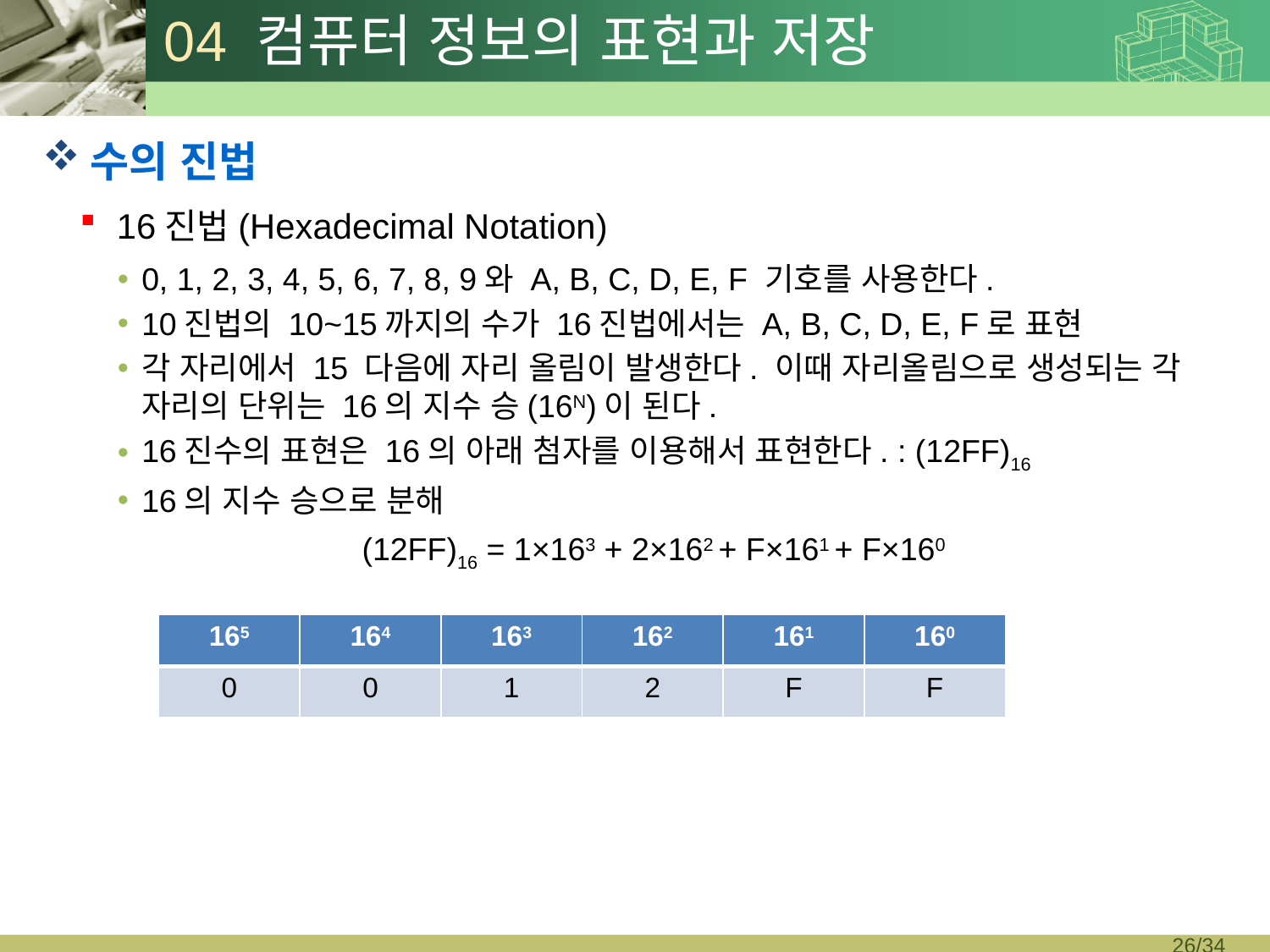

# 04 컴퓨터 정보의 표현과 저장
수의 진법
16진법(Hexadecimal Notation)
0, 1, 2, 3, 4, 5, 6, 7, 8, 9와 A, B, C, D, E, F 기호를 사용한다.
10진법의 10~15까지의 수가 16진법에서는 A, B, C, D, E, F로 표현
각 자리에서 15 다음에 자리 올림이 발생한다. 이때 자리올림으로 생성되는 각 자리의 단위는 16의 지수 승(16N)이 된다.
16진수의 표현은 16의 아래 첨자를 이용해서 표현한다. : (12FF)16
16의 지수 승으로 분해
(12FF)16 = 1×163 + 2×162 + F×161 + F×160

| 165 | 164 | 163 | 162 | 161 | 160 |
| --- | --- | --- | --- | --- | --- |
| 0 | 0 | 1 | 2 | F | F |